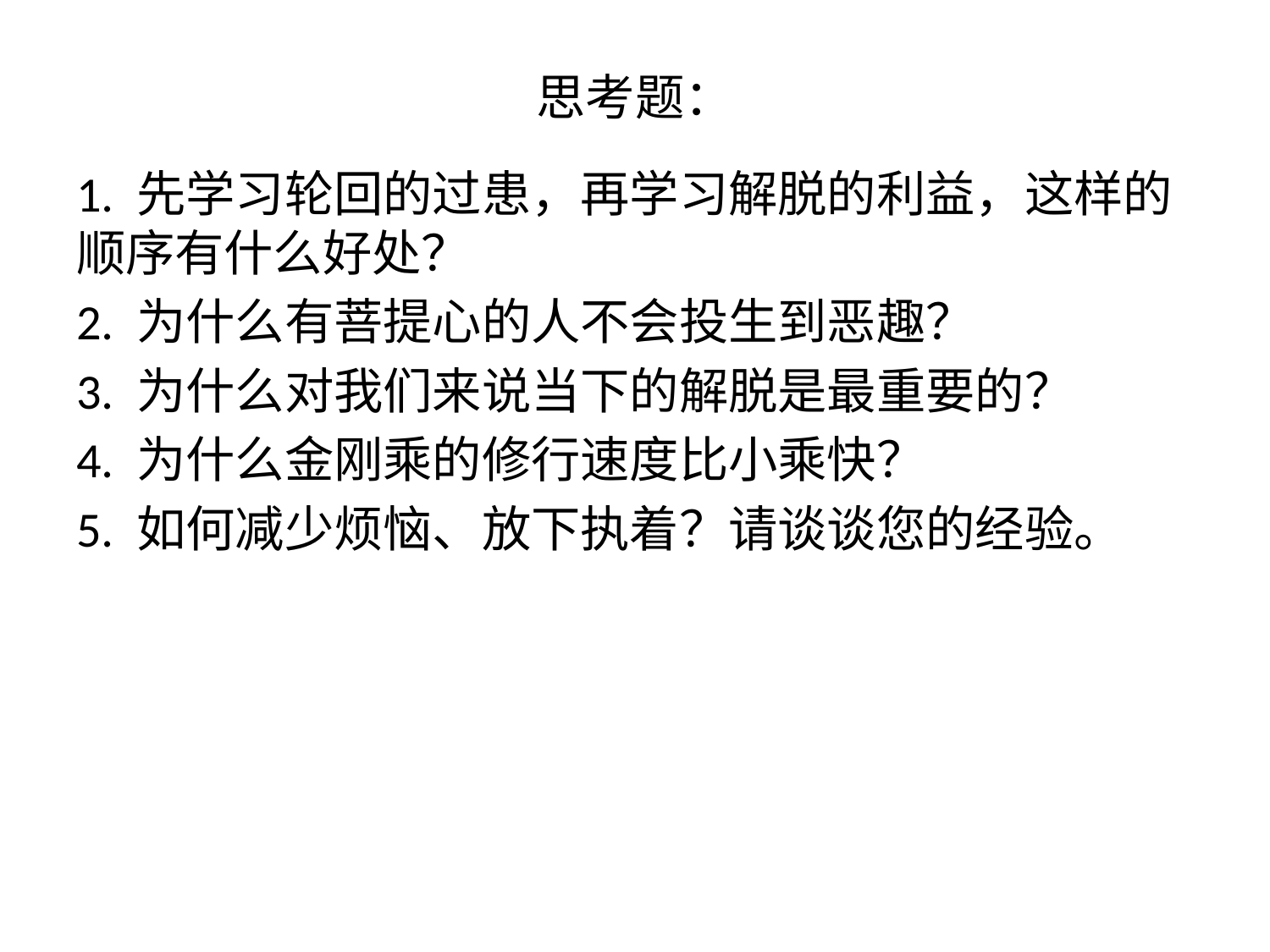

# 思考题：
1. 先学习轮回的过患，再学习解脱的利益，这样的顺序有什么好处？
2. 为什么有菩提心的人不会投生到恶趣？
3. 为什么对我们来说当下的解脱是最重要的？
4. 为什么金刚乘的修行速度比小乘快？
5. 如何减少烦恼、放下执着？请谈谈您的经验。